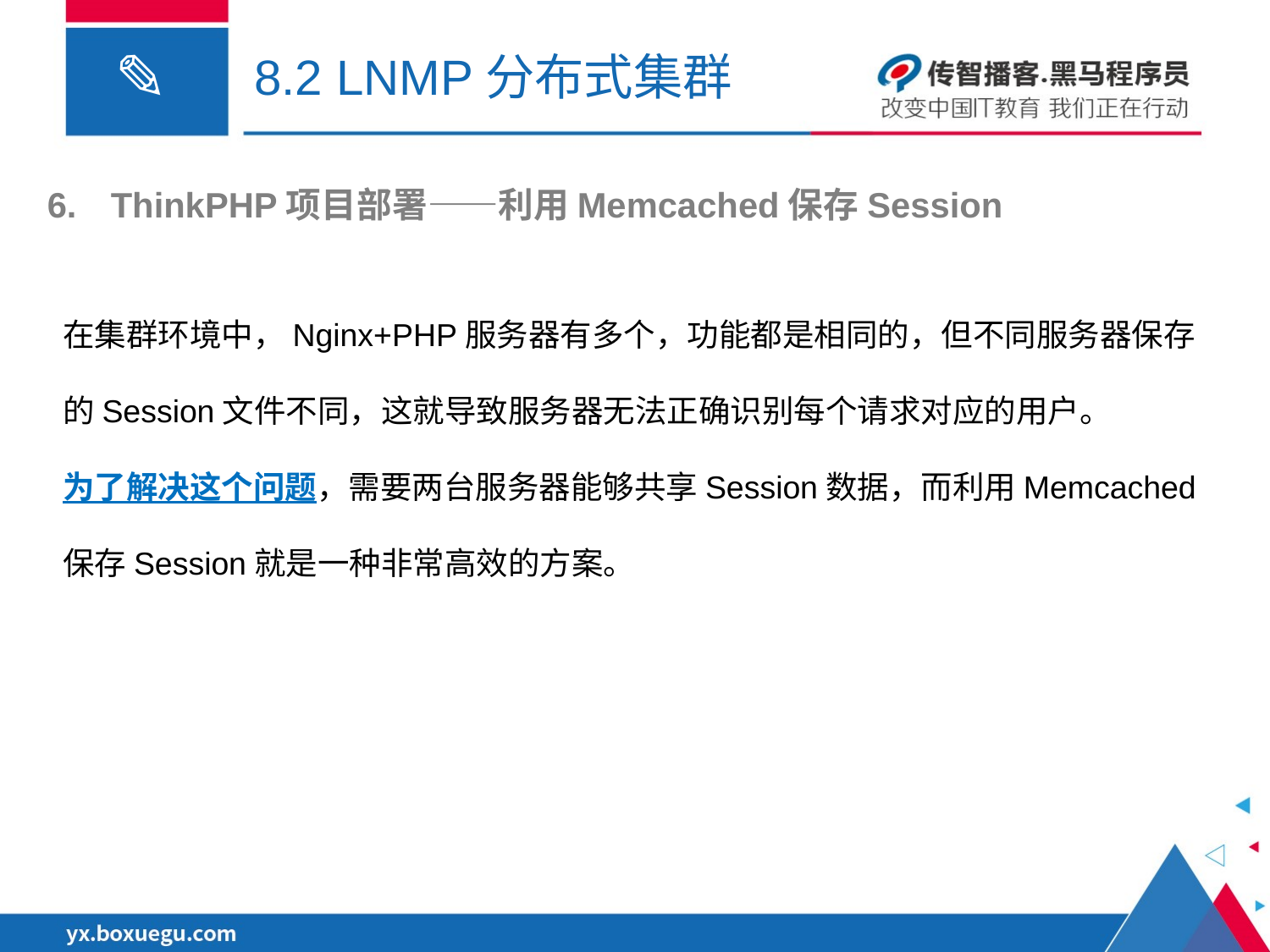

# 8.2 LNMP分布式集群
ThinkPHP项目部署——利用Memcached保存Session
在集群环境中，Nginx+PHP服务器有多个，功能都是相同的，但不同服务器保存的Session文件不同，这就导致服务器无法正确识别每个请求对应的用户。
为了解决这个问题，需要两台服务器能够共享Session数据，而利用Memcached保存Session就是一种非常高效的方案。